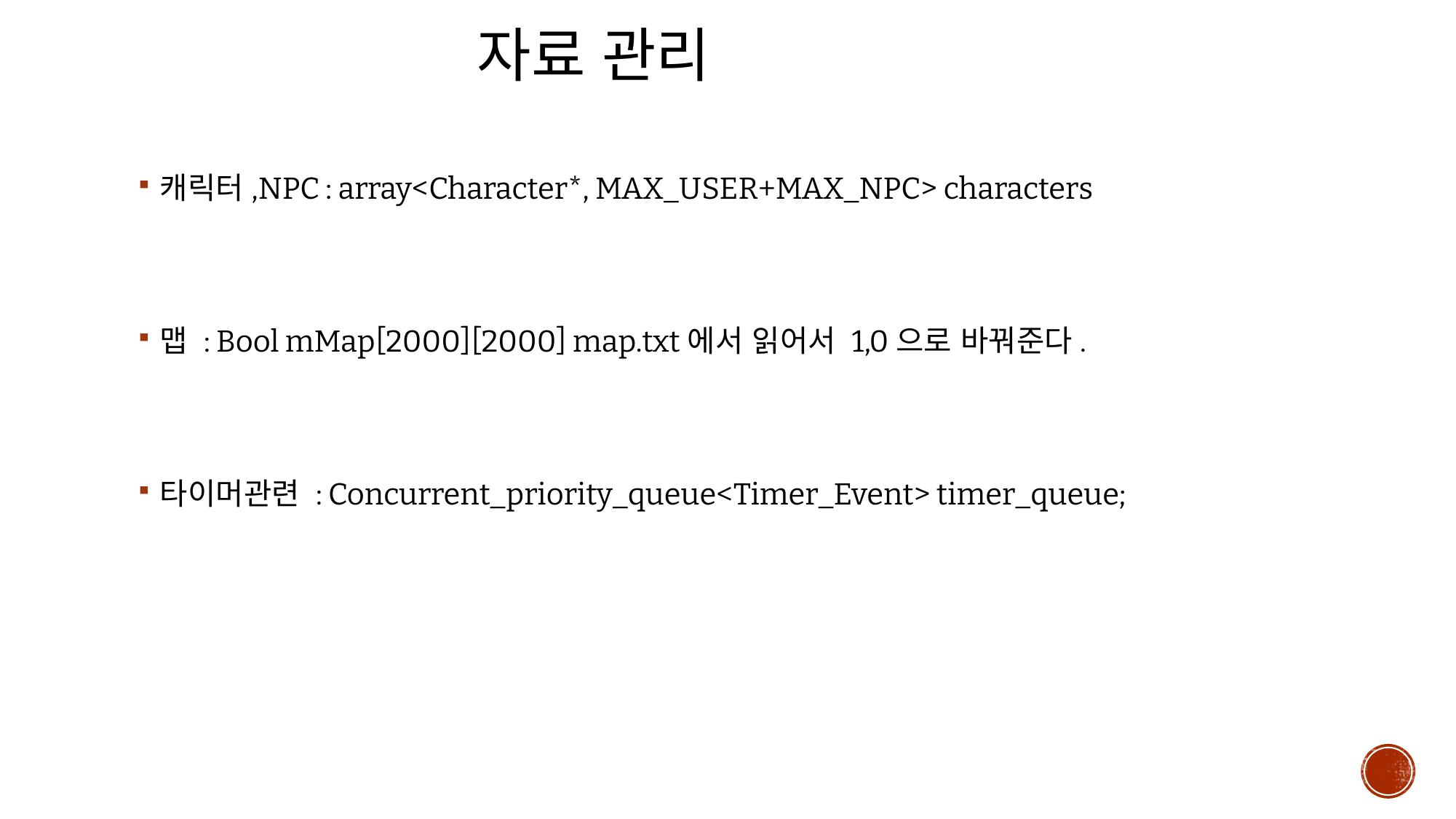

# 자료 관리
캐릭터,NPC : array<Character*, MAX_USER+MAX_NPC> characters

맵 : Bool mMap[2000][2000] map.txt에서 읽어서 1,0으로 바꿔준다.

타이머관련 : Concurrent_priority_queue<Timer_Event> timer_queue;